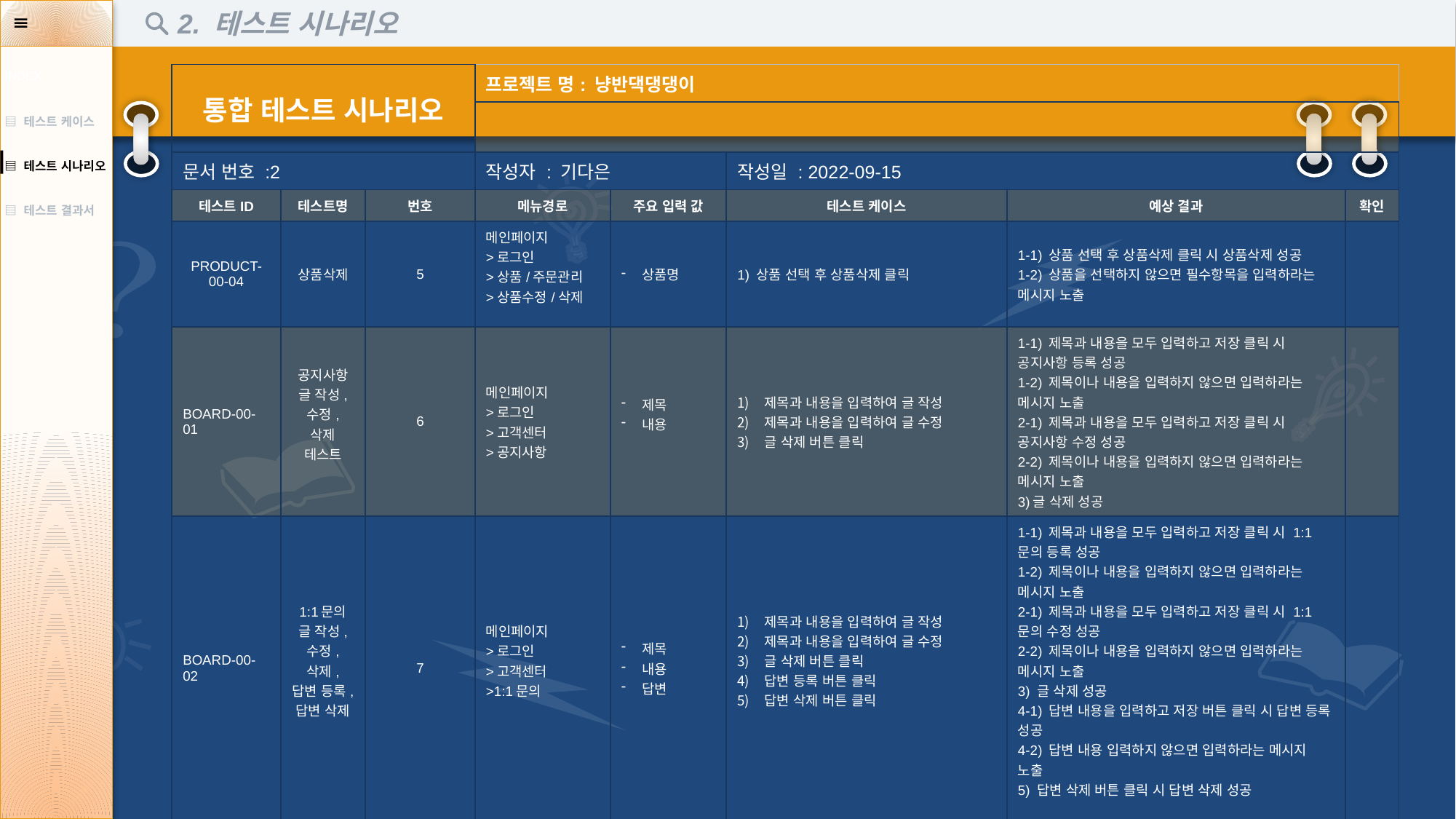

2. 테스트 시나리오

| INDEX |
| --- |
| ▤ 테스트 케이스 |
| ▤ 테스트 시나리오 |
| ▤ 테스트 결과서 |
| 통합 테스트 시나리오 |  |  | 프로젝트 명: 냥반댁댕댕이 |  |  |  |  |
| --- | --- | --- | --- | --- | --- | --- | --- |
|  |  |  |  |  |  |  |  |
| 문서 번호 :2 |  |  | 작성자 : 기다은 |  | 작성일 : 2022-09-15 |  |  |
| 테스트ID | 테스트명 | 번호 | 메뉴경로 | 주요 입력 값 | 테스트 케이스 | 예상 결과 | 확인 |
| PRODUCT-00-04 | 상품삭제 | 5 | 메인페이지 >로그인 >상품/주문관리 >상품수정/삭제 | 상품명 | 1) 상품 선택 후 상품삭제 클릭 | 1-1) 상품 선택 후 상품삭제 클릭 시 상품삭제 성공 1-2) 상품을 선택하지 않으면 필수항목을 입력하라는 메시지 노출 |  |
| BOARD-00-01 | 공지사항 글 작성, 수정, 삭제 테스트 | 6 | 메인페이지 >로그인 >고객센터 >공지사항 | 제목 내용 | 제목과 내용을 입력하여 글 작성 제목과 내용을 입력하여 글 수정 글 삭제 버튼 클릭 | 1-1) 제목과 내용을 모두 입력하고 저장 클릭 시 공지사항 등록 성공 1-2) 제목이나 내용을 입력하지 않으면 입력하라는 메시지 노출 2-1) 제목과 내용을 모두 입력하고 저장 클릭 시 공지사항 수정 성공 2-2) 제목이나 내용을 입력하지 않으면 입력하라는 메시지 노출 3)글 삭제 성공 |  |
| BOARD-00-02 | 1:1문의 글 작성, 수정, 삭제, 답변 등록, 답변 삭제 | 7 | 메인페이지 >로그인 >고객센터 >1:1문의 | 제목 내용 답변 | 제목과 내용을 입력하여 글 작성 제목과 내용을 입력하여 글 수정 글 삭제 버튼 클릭 답변 등록 버튼 클릭 답변 삭제 버튼 클릭 | 1-1) 제목과 내용을 모두 입력하고 저장 클릭 시 1:1문의 등록 성공 1-2) 제목이나 내용을 입력하지 않으면 입력하라는 메시지 노출 2-1) 제목과 내용을 모두 입력하고 저장 클릭 시 1:1문의 수정 성공 2-2) 제목이나 내용을 입력하지 않으면 입력하라는 메시지 노출 3) 글 삭제 성공 4-1) 답변 내용을 입력하고 저장 버튼 클릭 시 답변 등록 성공 4-2) 답변 내용 입력하지 않으면 입력하라는 메시지 노출 5) 답변 삭제 버튼 클릭 시 답변 삭제 성공 |  |